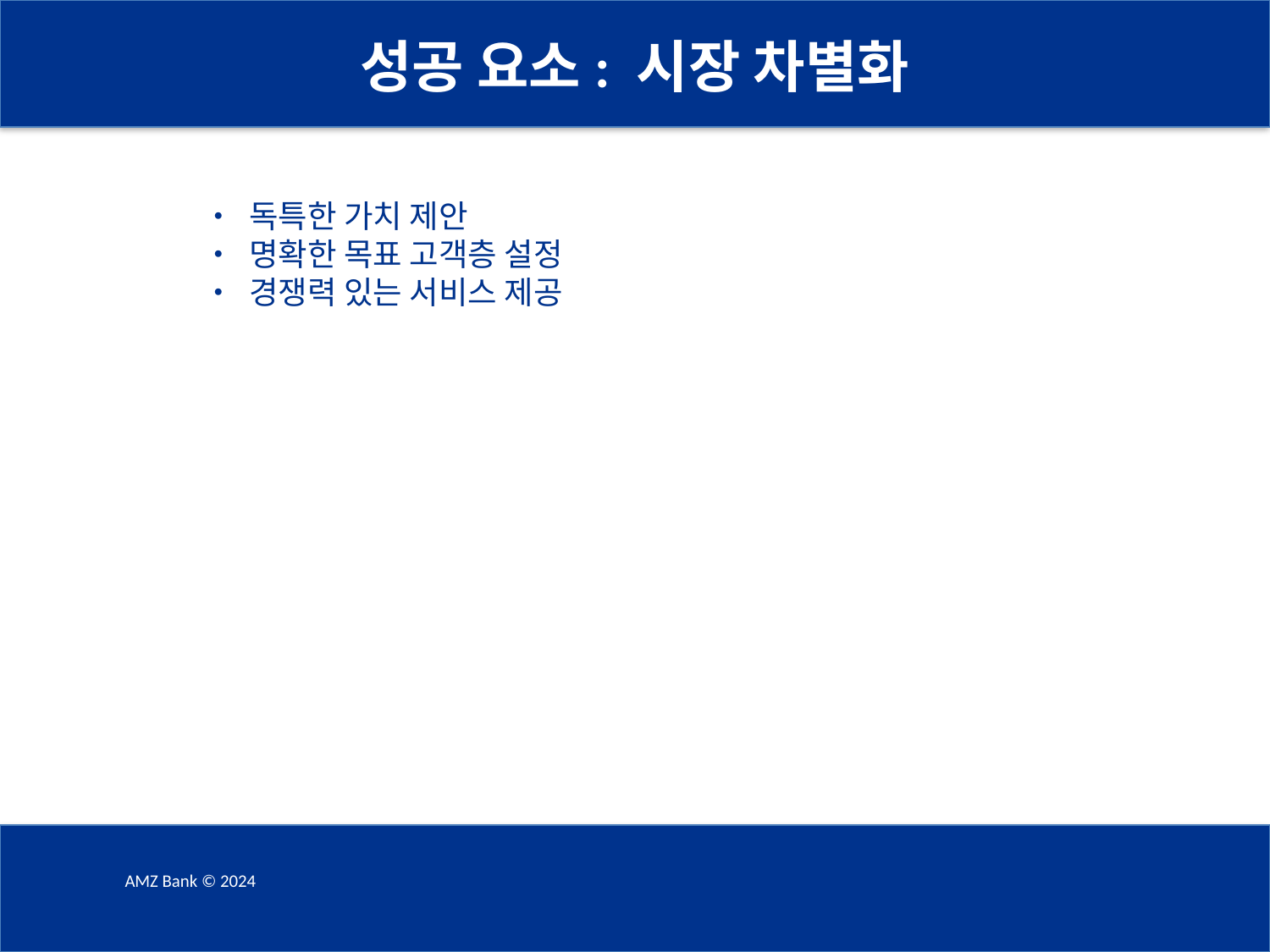

성공 요소: 시장 차별화
• 독특한 가치 제안
• 명확한 목표 고객층 설정
• 경쟁력 있는 서비스 제공

AMZ Bank © 2024